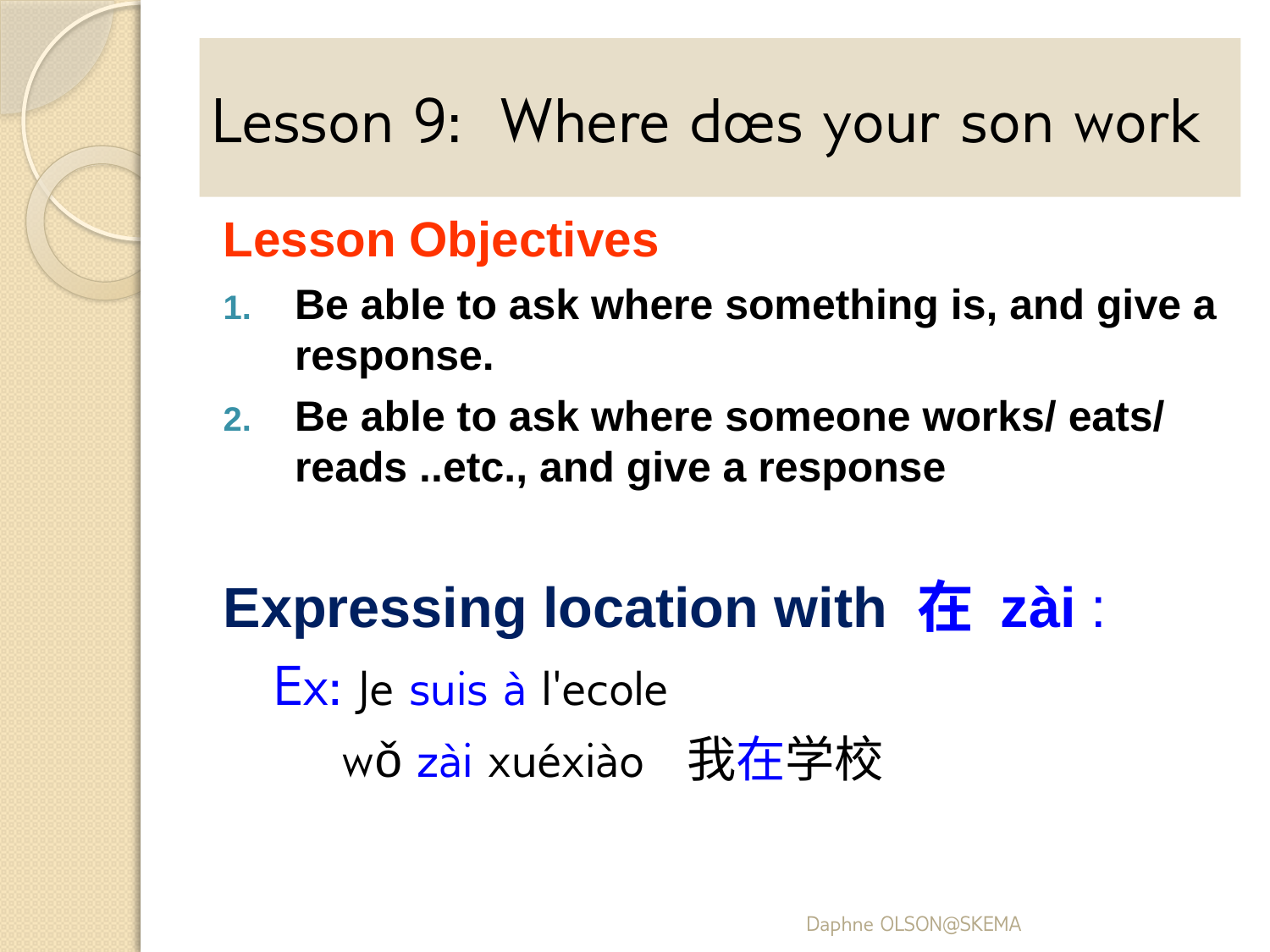

# Lesson 9:  Where does your son work
Lesson Objectives
Be able to ask where something is, and give a response.
Be able to ask where someone works/ eats/ reads ..etc., and give a response

Expressing location with 在 zài :
   Ex: Je suis à l'ecole
        wǒ zài xuéxiào  我在学校

Daphne OLSON@SKEMA